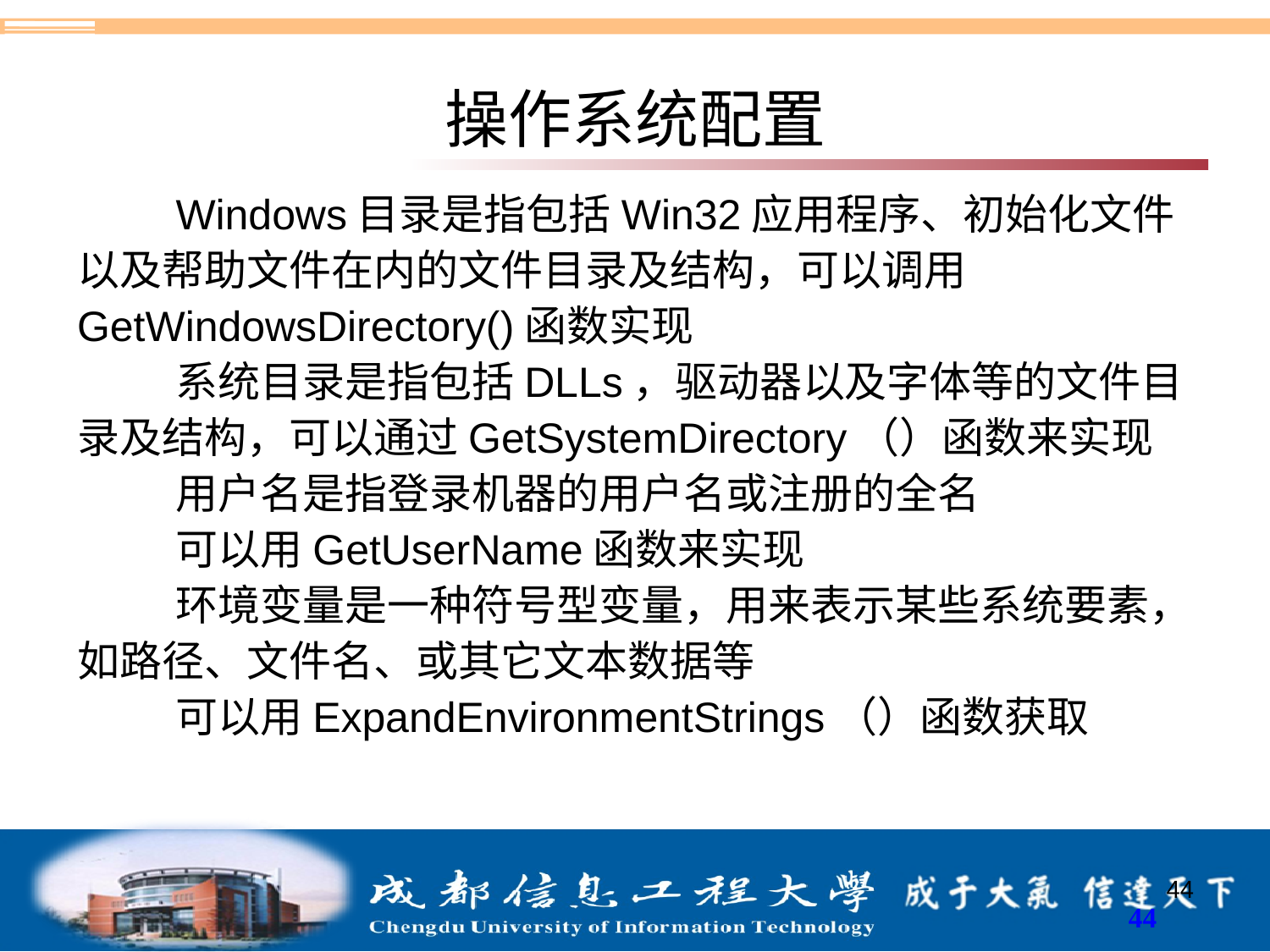

# 操作系统配置
Windows目录是指包括Win32应用程序、初始化文件以及帮助文件在内的文件目录及结构，可以调用GetWindowsDirectory()函数实现
系统目录是指包括DLLs，驱动器以及字体等的文件目录及结构，可以通过GetSystemDirectory（）函数来实现
用户名是指登录机器的用户名或注册的全名
可以用GetUserName函数来实现
环境变量是一种符号型变量，用来表示某些系统要素，如路径、文件名、或其它文本数据等
可以用ExpandEnvironmentStrings（）函数获取